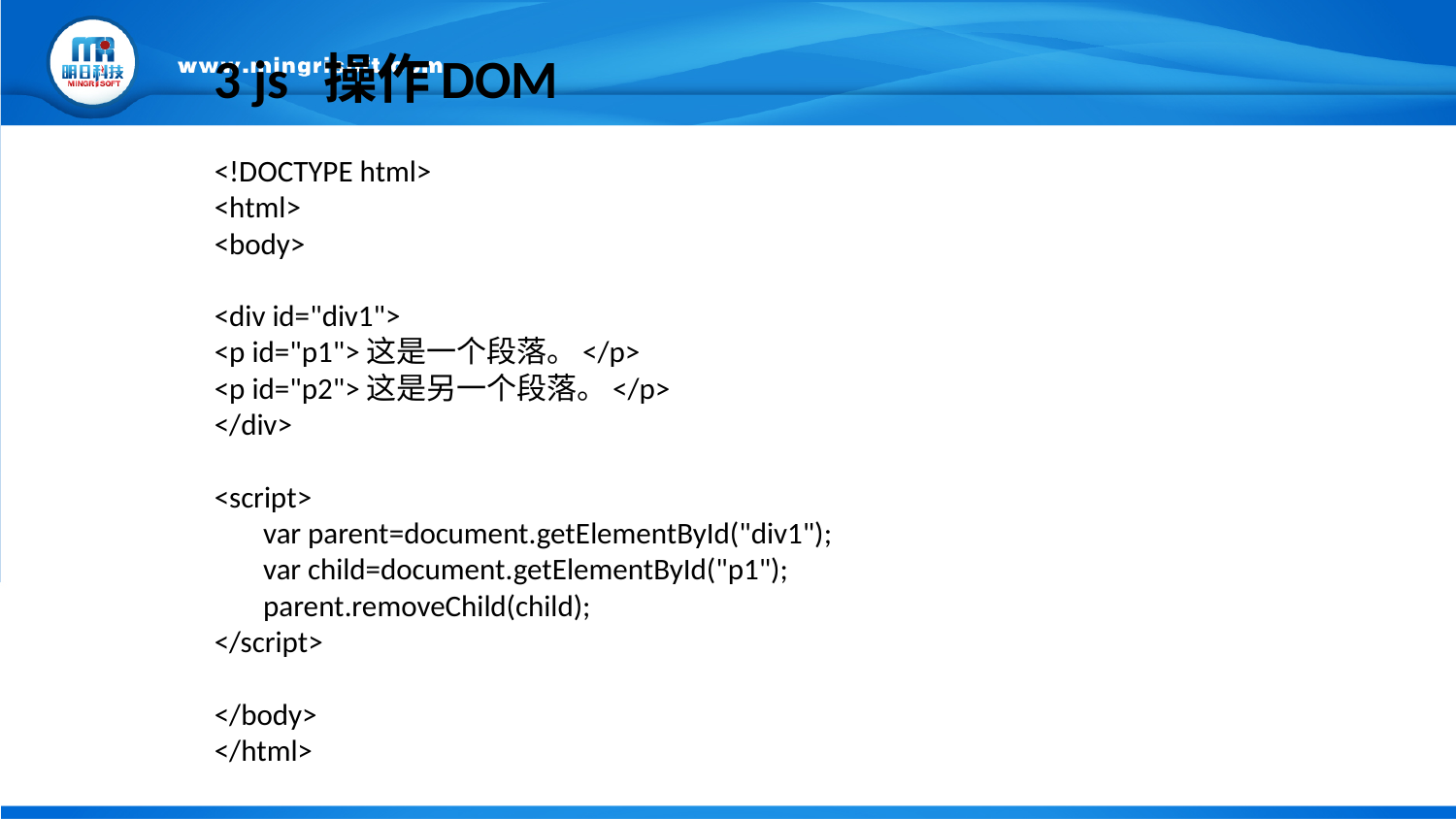

3 js  操作DOM

<!DOCTYPE html>
<html>
<body>

<div id="div1">
<p id="p1">这是一个段落。</p>
<p id="p2">这是另一个段落。</p>
</div>

<script>
	var parent=document.getElementById("div1");
	var child=document.getElementById("p1");
	parent.removeChild(child);
</script>

</body>
</html>